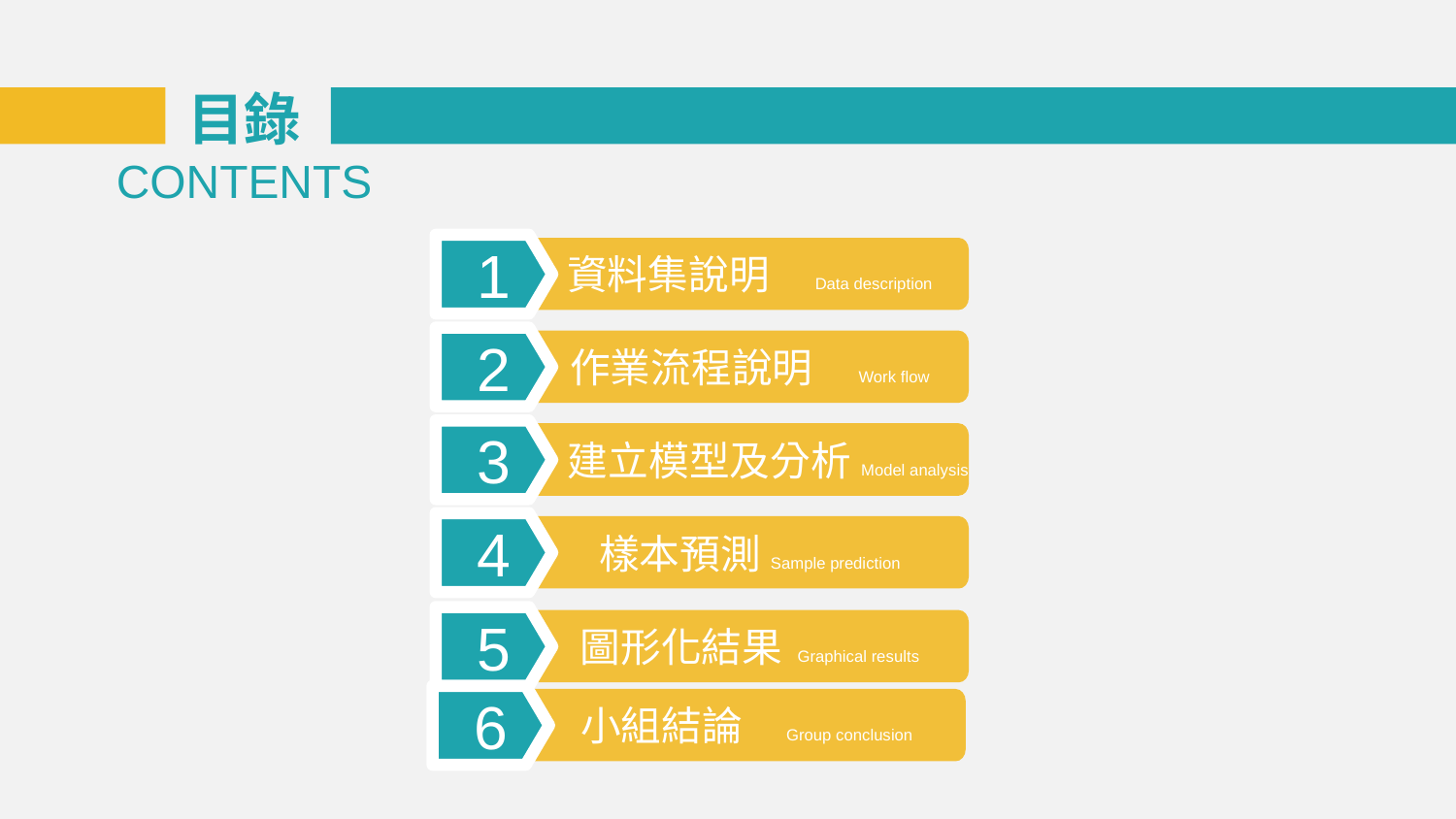

目錄

CONTENTS
1
資料集說明    Data description
2
作業流程說明    Work flow
3
   建立模型及分析Model analysis
4
樣本預測Sample prediction
5
圖形化結果   Graphical results
6
小組結論           Group conclusion